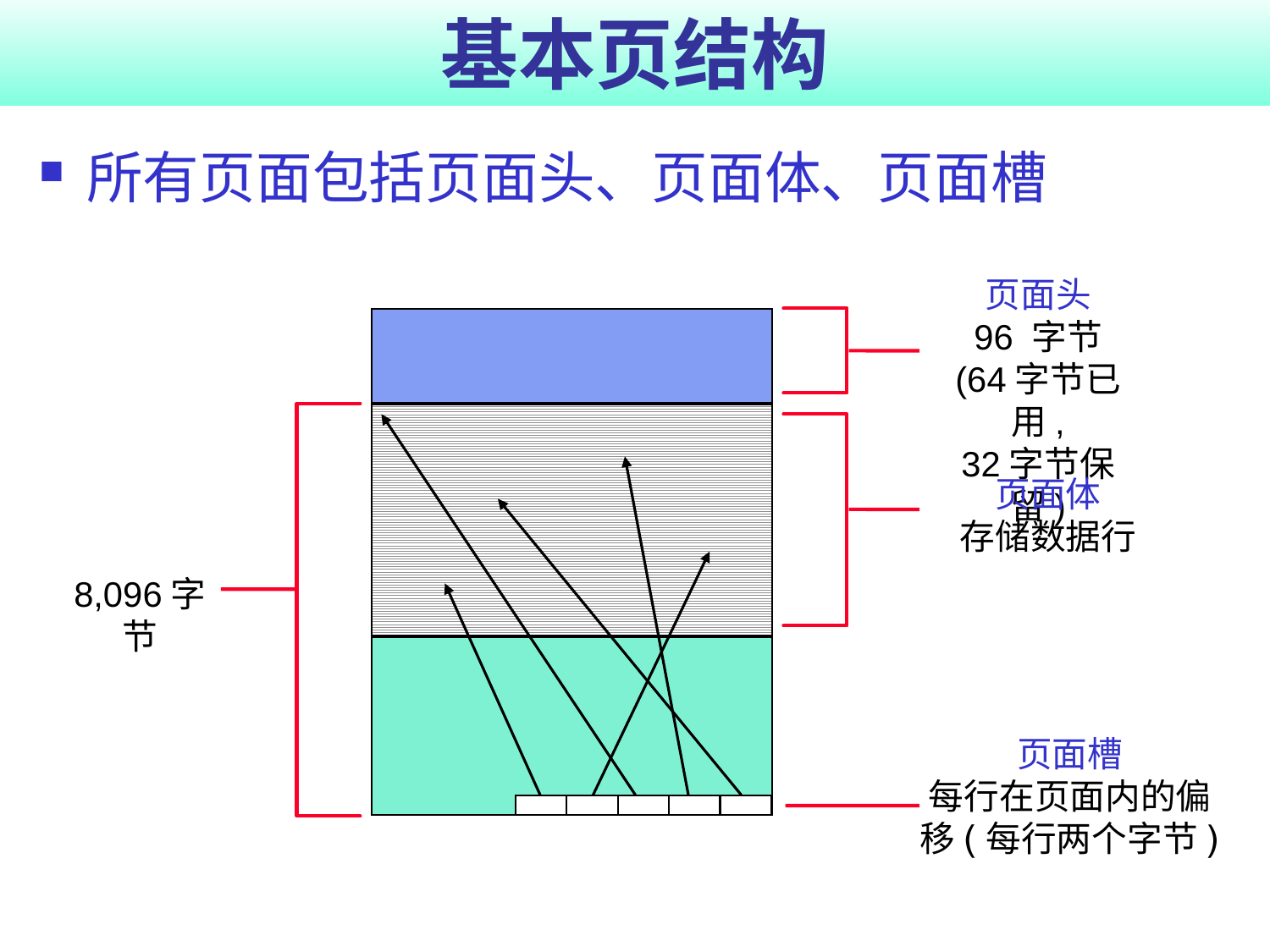

# 基本页结构
所有页面包括页面头、页面体、页面槽
页面头
96 字节
(64字节已用,
32字节保留)

页面体
存储数据行

8,096字节

页面槽
每行在页面内的偏移(每行两个字节)